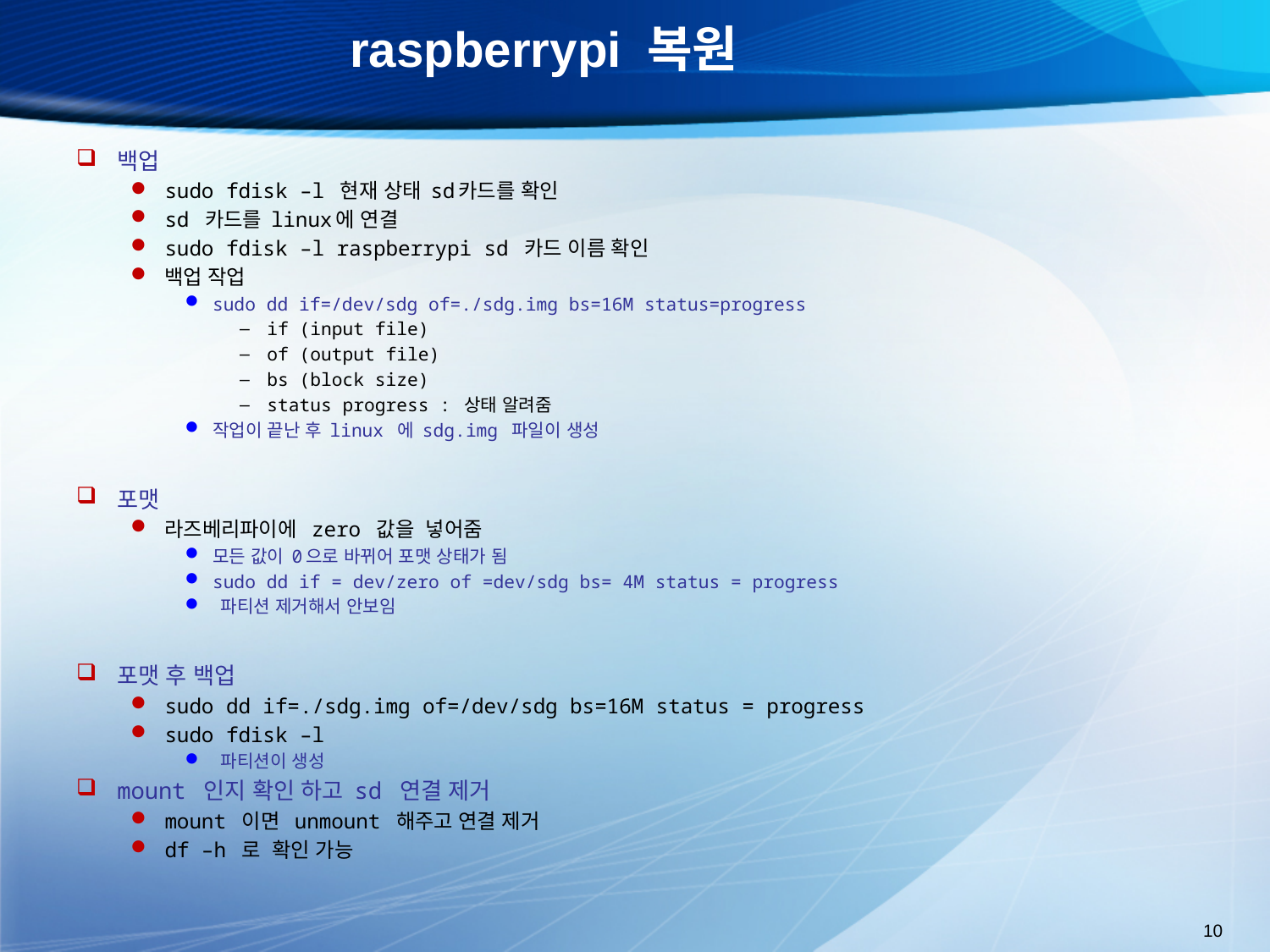

# raspberrypi 복원
백업
sudo fdisk –l 현재 상태 sd카드를 확인
sd 카드를 linux에 연결
sudo fdisk –l raspberrypi sd 카드 이름 확인
백업 작업
sudo dd if=/dev/sdg of=./sdg.img bs=16M status=progress
if (input file)
of (output file)
bs (block size)
status progress : 상태 알려줌
작업이 끝난 후 linux 에 sdg.img 파일이 생성

포맷
라즈베리파이에  zero 값을  넣어줌
모든 값이 0으로 바뀌어 포맷 상태가 됨
sudo dd if = dev/zero of =dev/sdg bs= 4M status = progress
 파티션 제거해서 안보임

포맷 후 백업
sudo dd if=./sdg.img of=/dev/sdg bs=16M status = progress
sudo fdisk –l
 파티션이 생성
mount 인지 확인 하고 sd 연결 제거
mount 이면  unmount 해주고 연결 제거
df –h 로  확인 가능